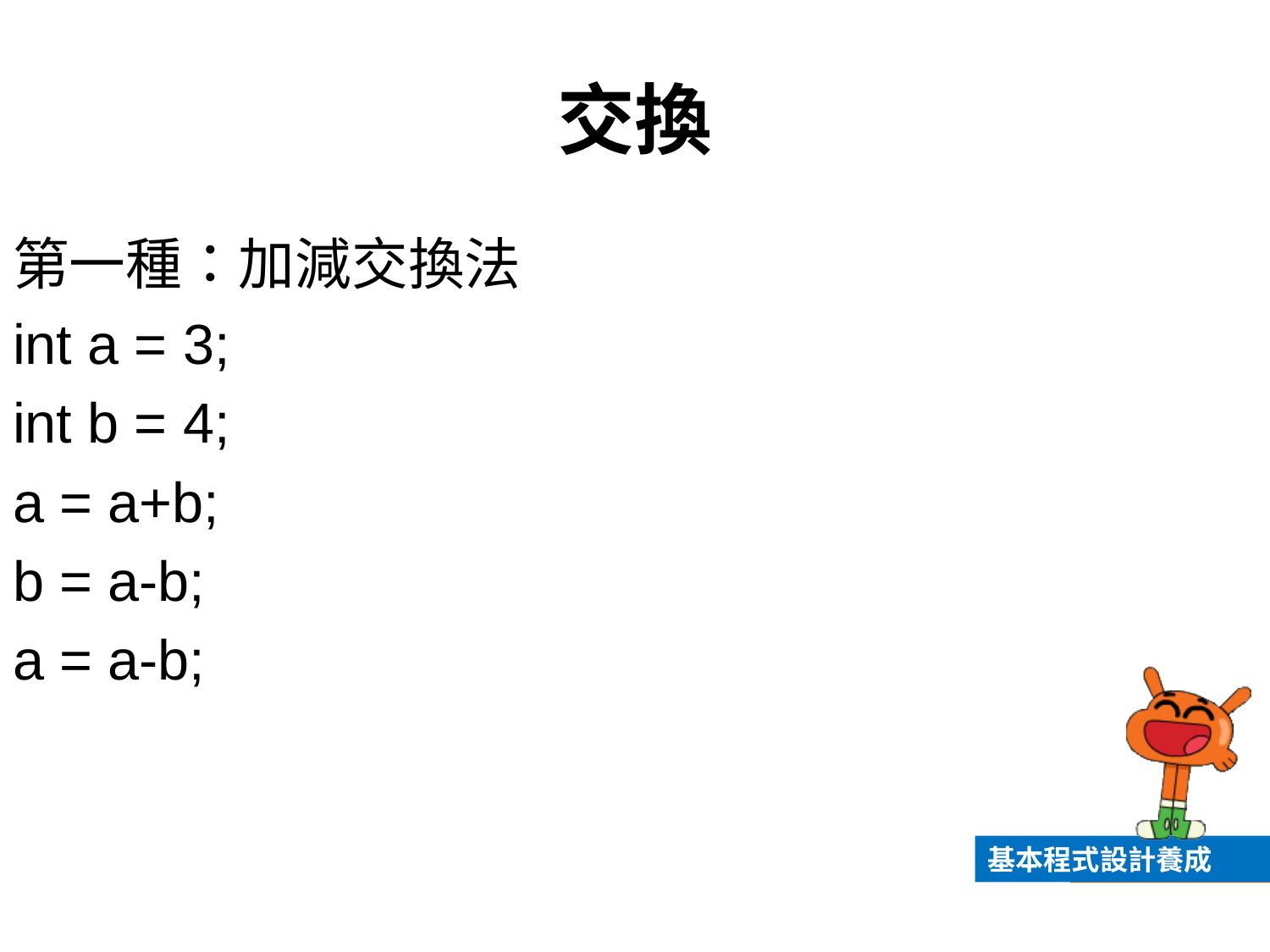

# 交換
第一種：加減交換法
int a = 3;
int b = 4;
a = a+b;
b = a-b;
a = a-b;